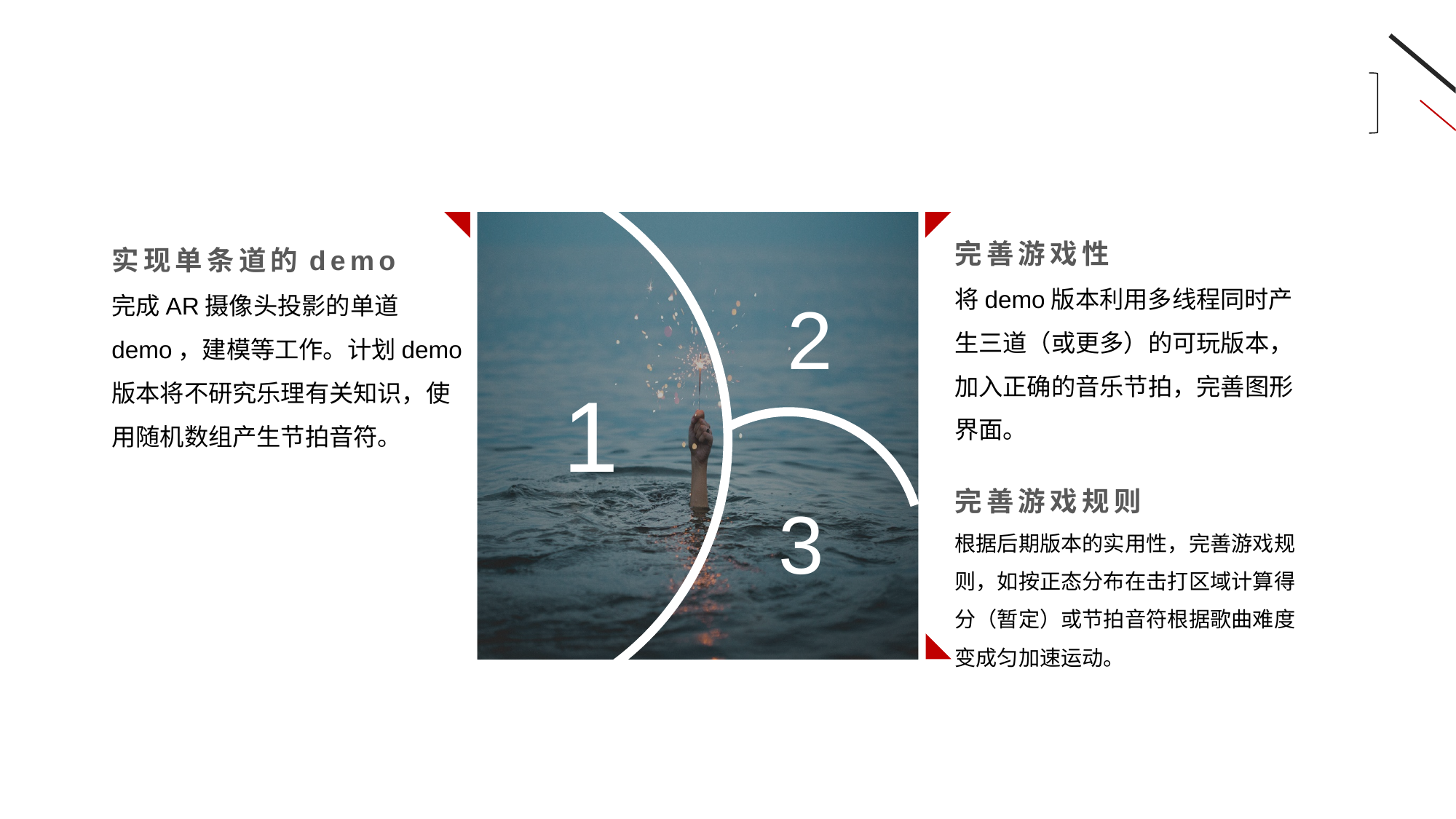

完善游戏性
将demo版本利用多线程同时产生三道（或更多）的可玩版本，加入正确的音乐节拍，完善图形界面。
实现单条道的demo
完成AR摄像头投影的单道demo，建模等工作。计划demo版本将不研究乐理有关知识，使用随机数组产生节拍音符。
2
1

完善游戏规则
根据后期版本的实用性，完善游戏规则，如按正态分布在击打区域计算得分（暂定）或节拍音符根据歌曲难度变成匀加速运动。
3